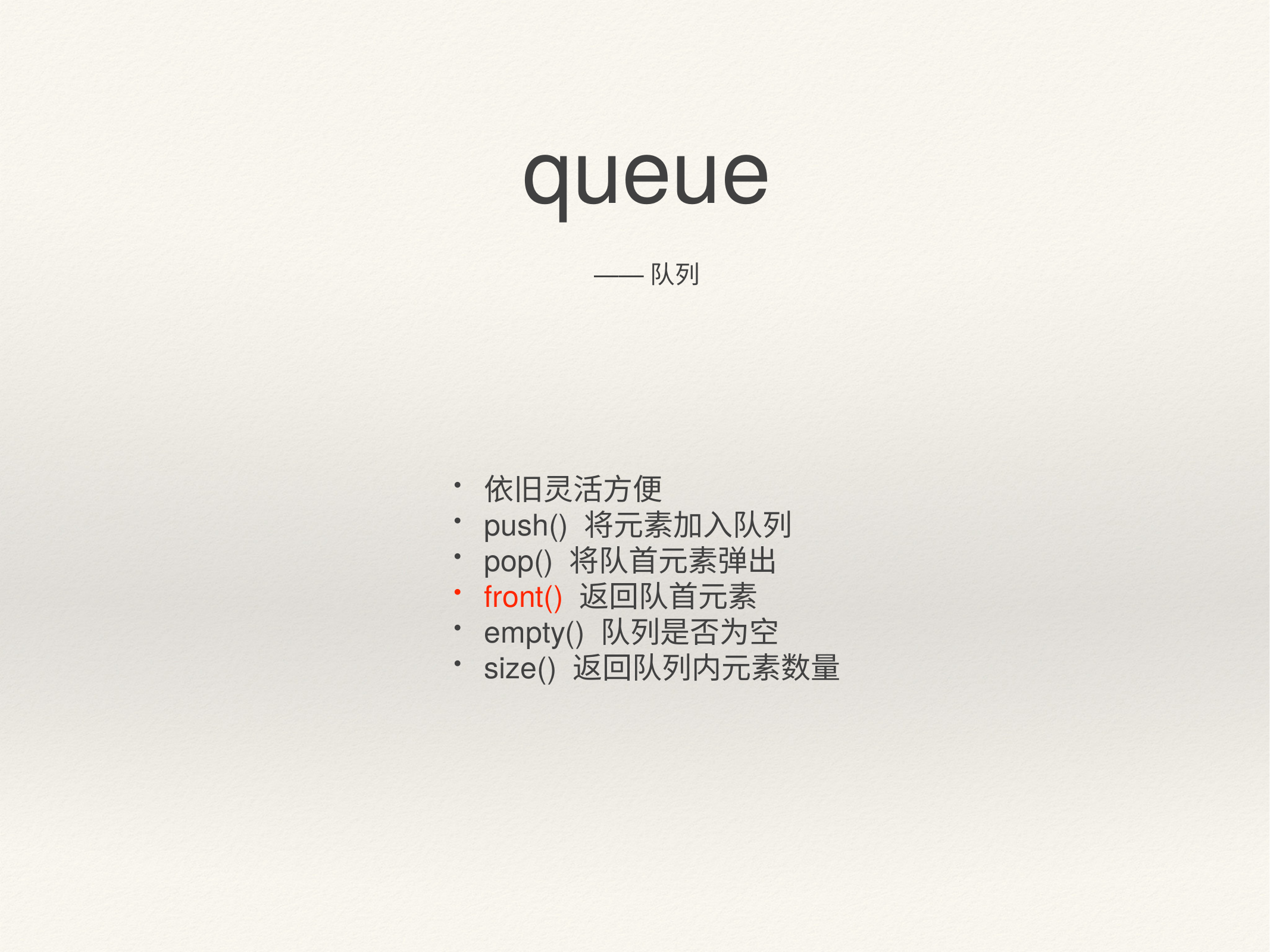

queue
——队列
依旧灵活方便
push() 将元素加入队列
pop() 将队首元素弹出
front() 返回队首元素
empty() 队列是否为空
size() 返回队列内元素数量